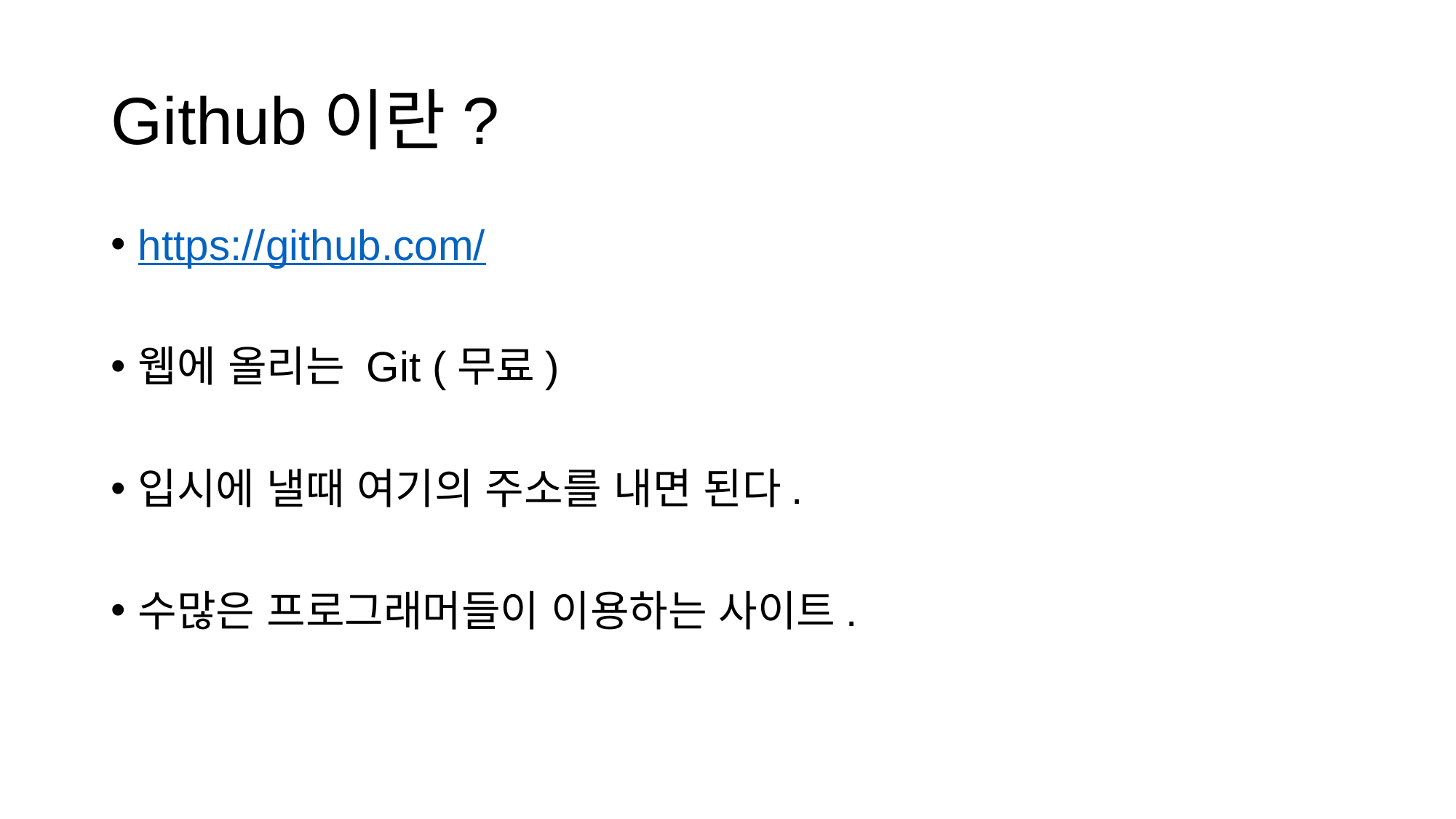

# Github이란?
https://github.com/

웹에 올리는 Git (무료)

입시에 낼때 여기의 주소를 내면 된다.

수많은 프로그래머들이 이용하는 사이트.